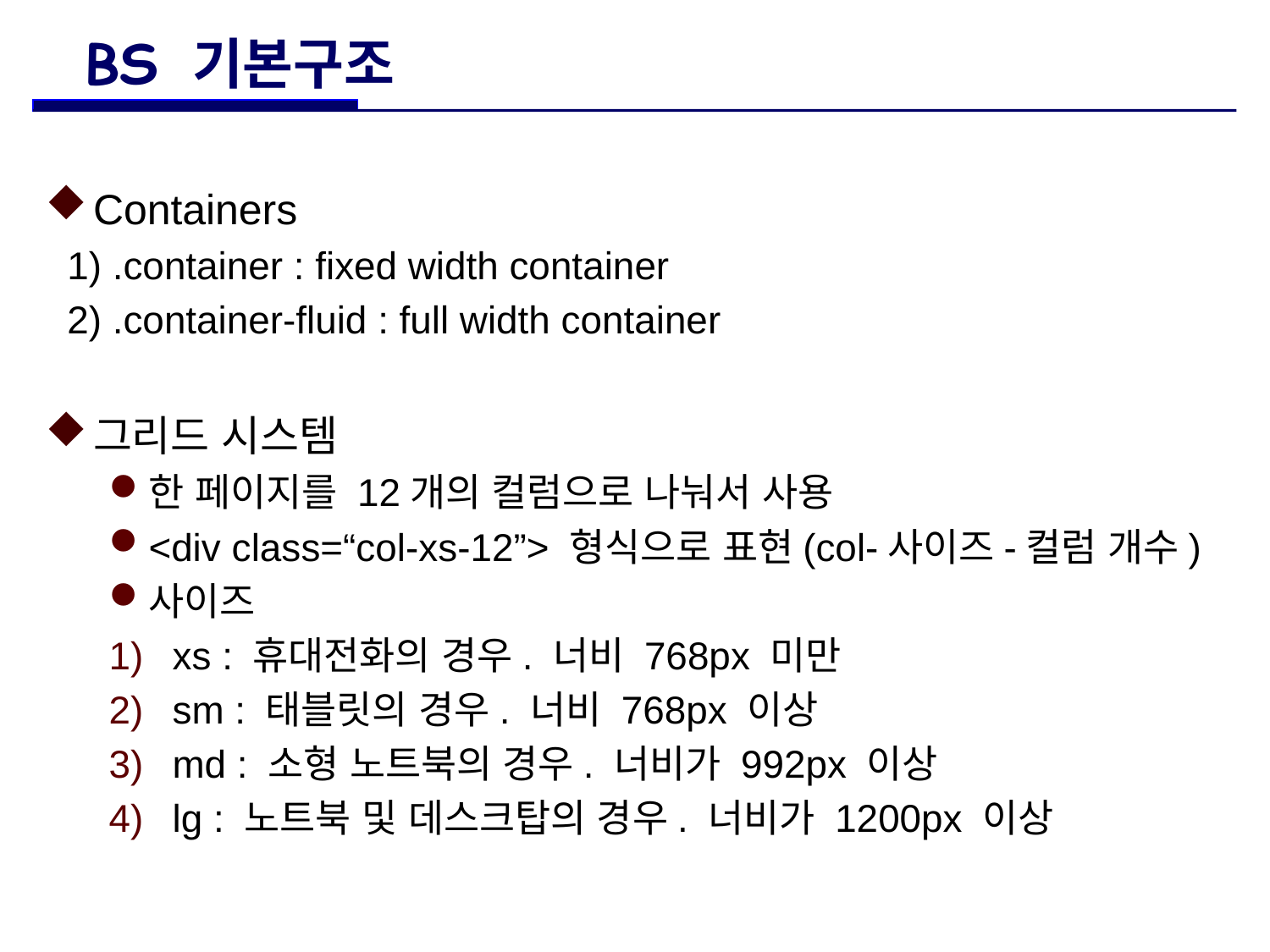

# BS 기본구조
Containers
  1) .container : fixed width container
  2) .container-fluid : full width container

그리드 시스템
한 페이지를 12개의 컬럼으로 나눠서 사용
<div class=“col-xs-12”> 형식으로 표현(col-사이즈-컬럼 개수)
사이즈
xs : 휴대전화의 경우. 너비 768px 미만
sm : 태블릿의 경우. 너비 768px 이상
md : 소형 노트북의 경우. 너비가 992px 이상
lg : 노트북 및 데스크탑의 경우. 너비가 1200px 이상